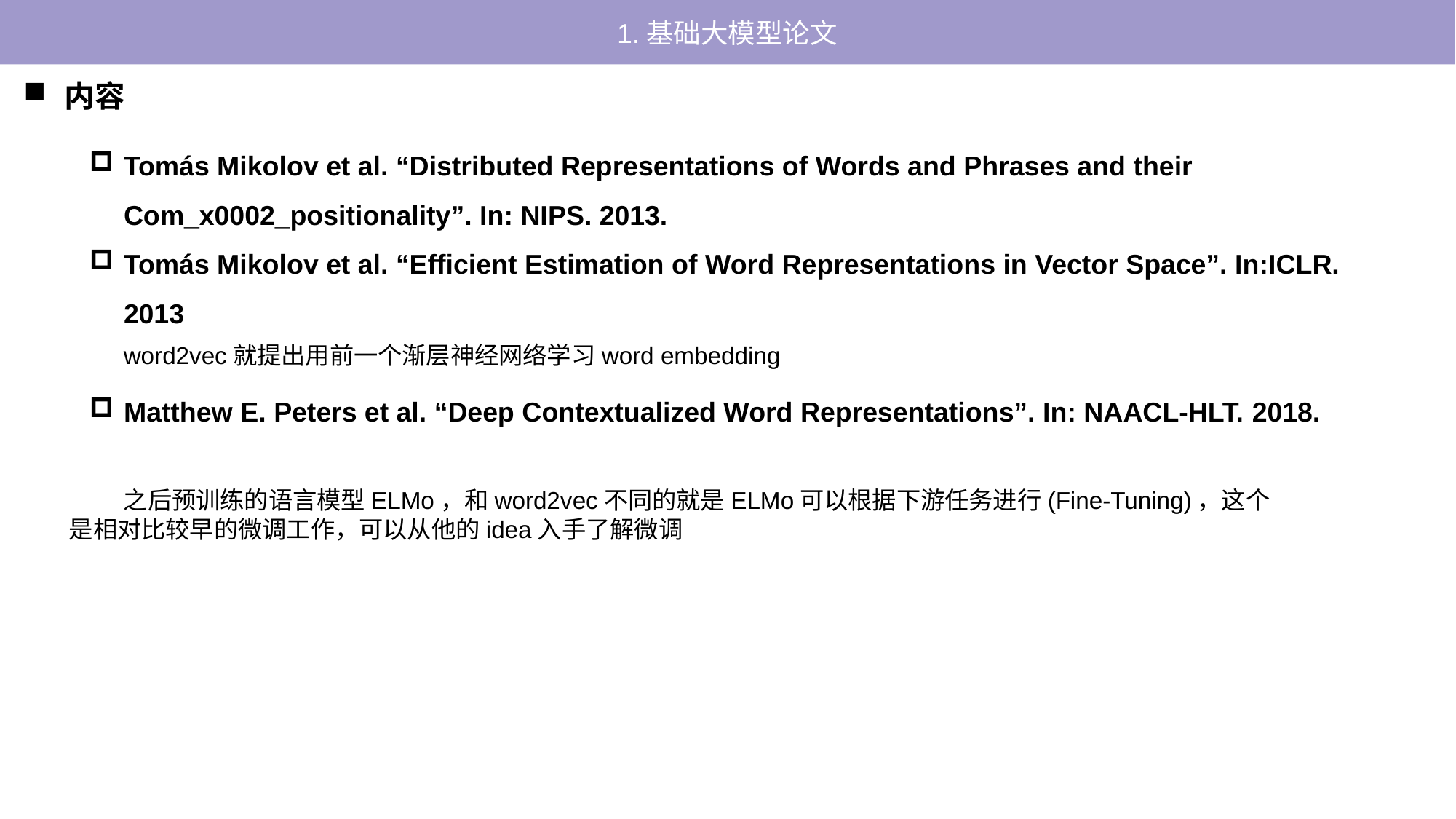

1.基础大模型论文
内容
Tomás Mikolov et al. “Distributed Representations of Words and Phrases and their Com_x0002_positionality”. In: NIPS. 2013.
Tomás Mikolov et al. “Efficient Estimation of Word Representations in Vector Space”. In:ICLR. 2013

Matthew E. Peters et al. “Deep Contextualized Word Representations”. In: NAACL-HLT. 2018.

word2vec就提出用前一个渐层神经网络学习word embedding

之后预训练的语言模型ELMo，和word2vec不同的就是ELMo可以根据下游任务进行(Fine-Tuning)，这个是相对比较早的微调工作，可以从他的idea入手了解微调